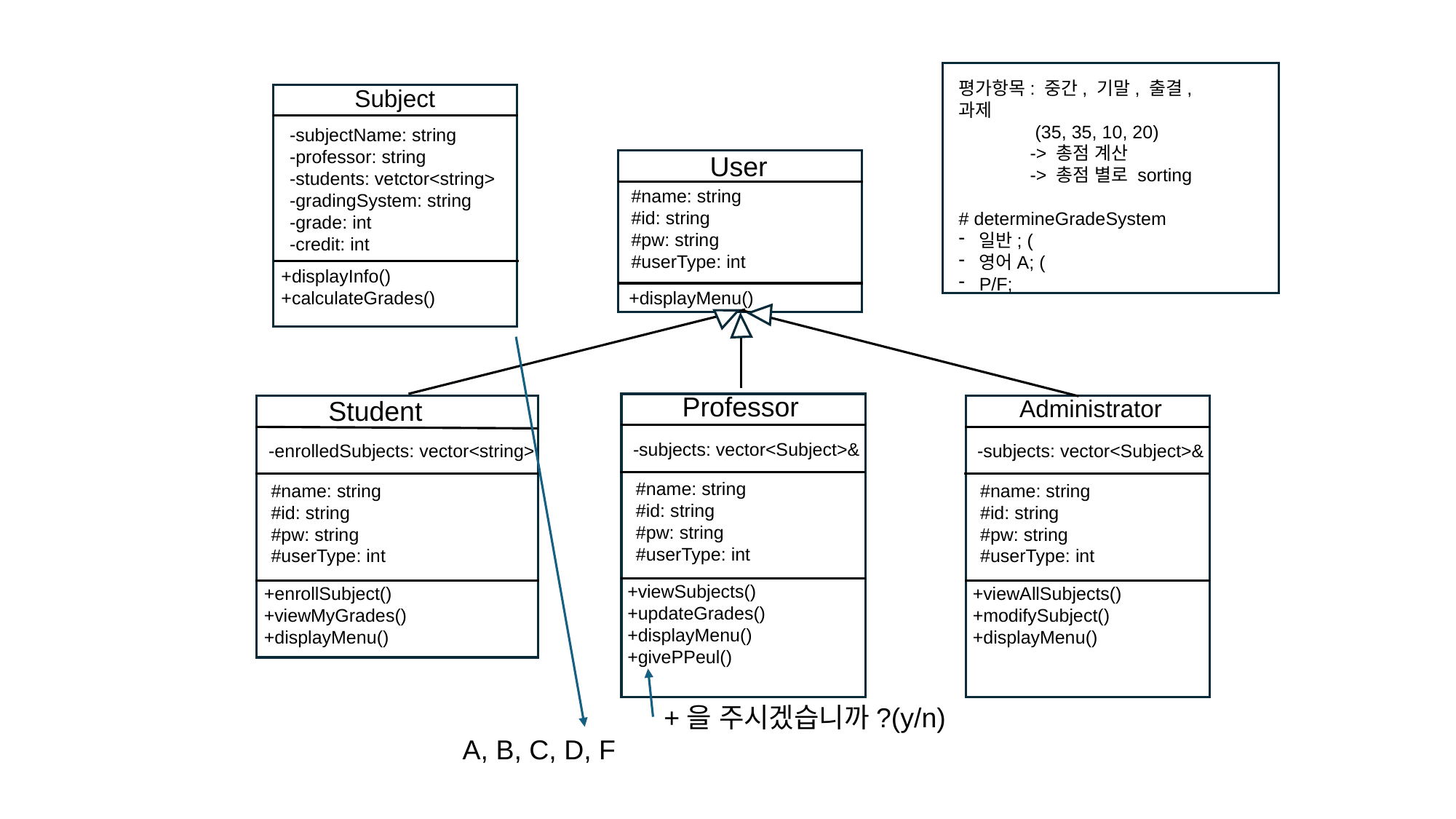

평가항목: 중간, 기말, 출결, 과제
               (35, 35, 10, 20)
              -> 총점 계산
              -> 총점 별로 sorting

# determineGradeSystem
일반; (
영어A; (
P/F;

Subject

-subjectName: string
-professor: string
-students: vetctor<string>
-gradingSystem: string
-grade: int
-credit: int
User

#name: string
#id: string
#pw: string
#userType: int
+displayInfo()
+calculateGrades()

+displayMenu()

Professor
Administrator
Student

-subjects: vector<Subject>&
-enrolledSubjects: vector<string>
-subjects: vector<Subject>&
#name: string
#id: string
#pw: string
#userType: int
#name: string
#id: string
#pw: string
#userType: int
#name: string
#id: string
#pw: string
#userType: int
+viewSubjects()
+updateGrades()
+displayMenu()
+givePPeul()
+enrollSubject()
+viewMyGrades()
+displayMenu()
+viewAllSubjects()
+modifySubject()
+displayMenu()
+을 주시겠습니까?(y/n)
A, B, C, D, F